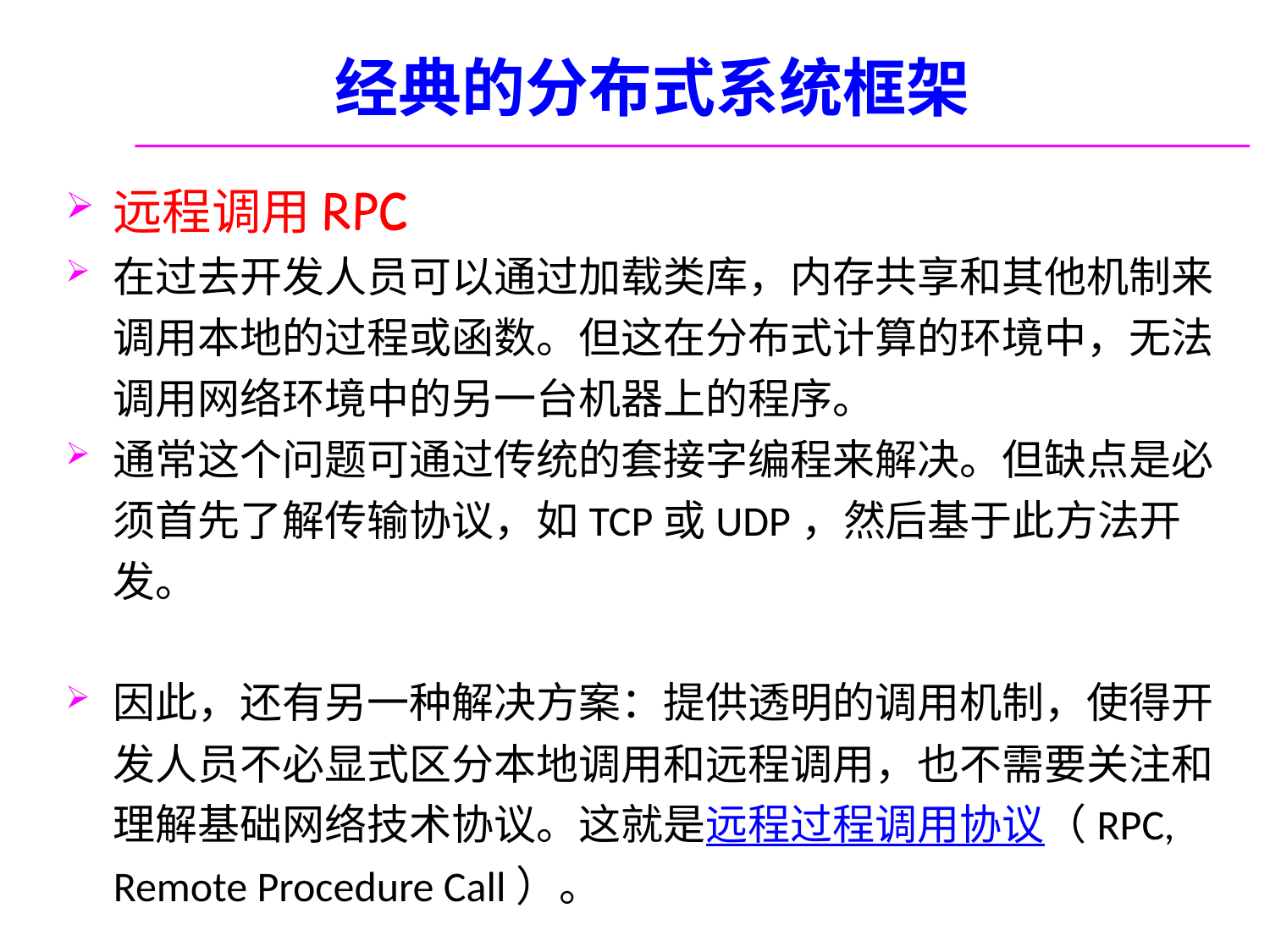

# 经典的分布式系统框架
远程调用RPC
在过去开发人员可以通过加载类库，内存共享和其他机制来调用本地的过程或函数。但这在分布式计算的环境中，无法调用网络环境中的另一台机器上的程序。
通常这个问题可通过传统的套接字编程来解决。但缺点是必须首先了解传输协议，如TCP或UDP，然后基于此方法开发。

因此，还有另一种解决方案：提供透明的调用机制，使得开发人员不必显式区分本地调用和远程调用，也不需要关注和理解基础网络技术协议。这就是远程过程调用协议（RPC, Remote Procedure Call）。

46